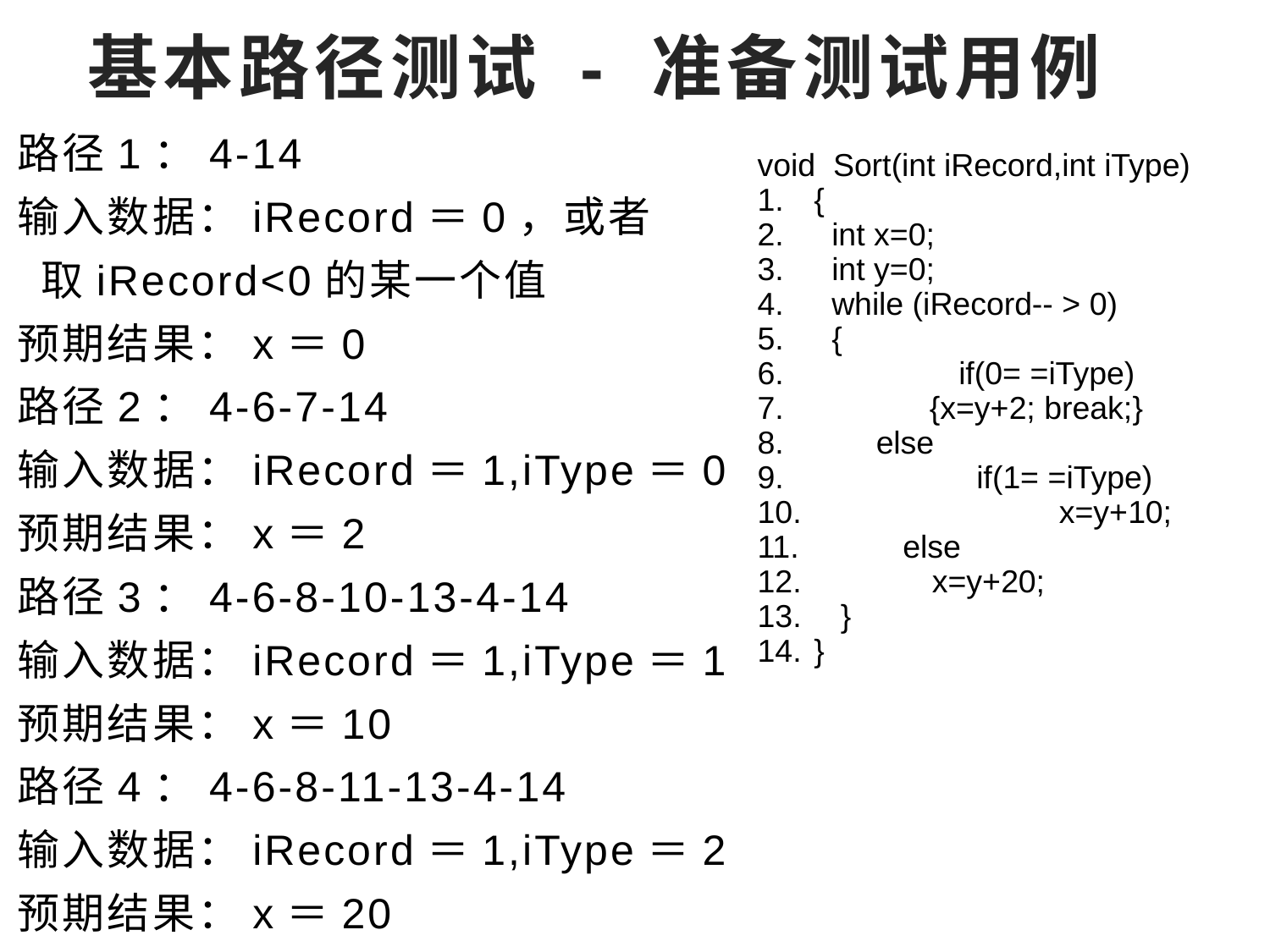

基本路径测试 - 准备测试用例
路径1：4-14
输入数据：iRecord＝0，或者
	取iRecord<0的某一个值
预期结果：x＝0
路径2：4-6-7-14
输入数据：iRecord＝1,iType＝0
预期结果：x＝2
路径3：4-6-8-10-13-4-14
输入数据：iRecord＝1,iType＝1
预期结果：x＝10
路径4：4-6-8-11-13-4-14
输入数据：iRecord＝1,iType＝2
预期结果：x＝20
void  Sort(int iRecord,int iType)
 {
   int x=0;
   int y=0;
   while (iRecord-- > 0)
   {
	   if(0= =iType)
              {x=y+2; break;}
        else
	     if(1= =iType)
  		x=y+10;
           else
        	x=y+20;
    }
 }